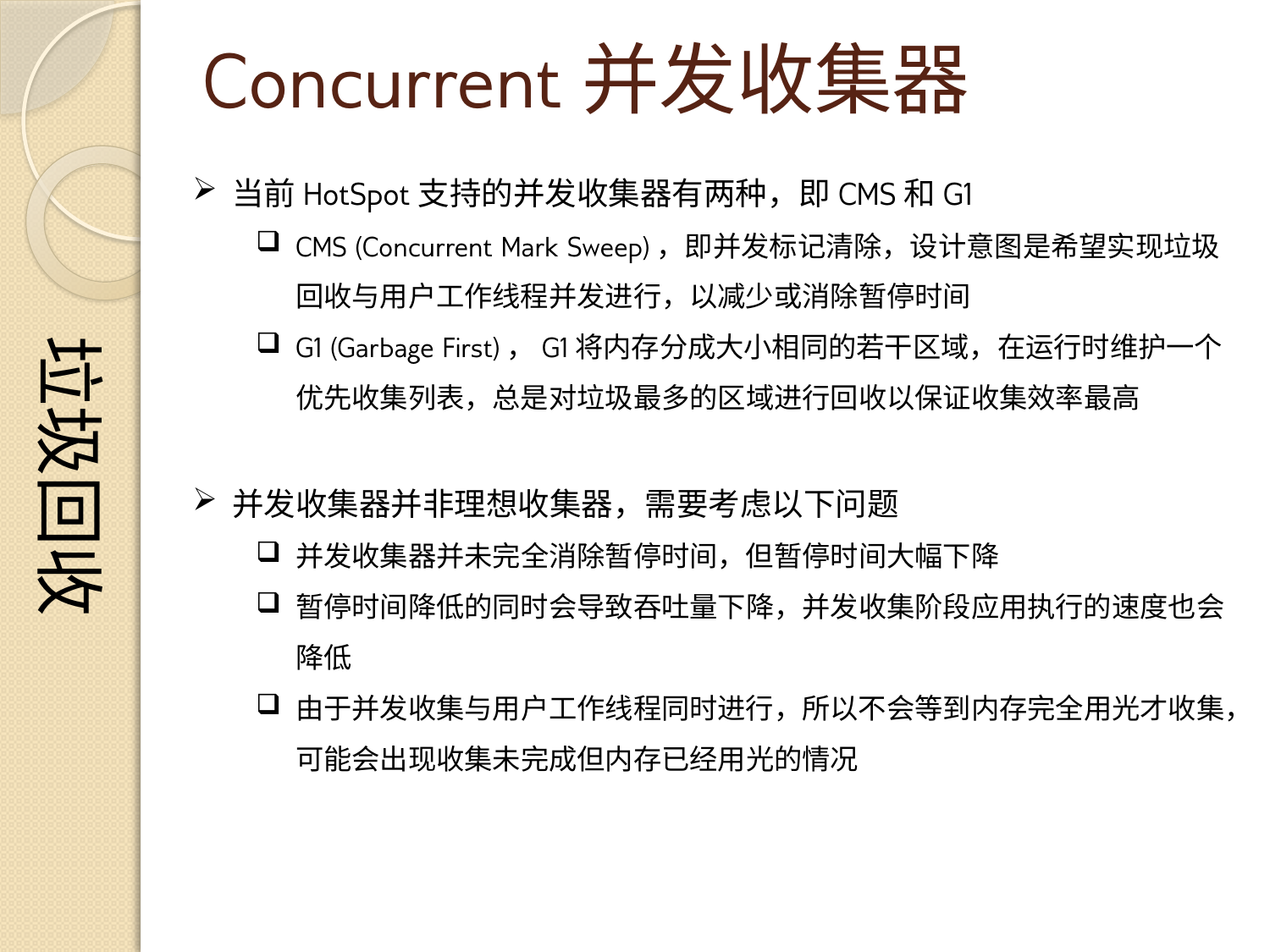

垃圾回收
# Concurrent并发收集器
当前HotSpot支持的并发收集器有两种，即CMS和G1
CMS (Concurrent Mark Sweep)，即并发标记清除，设计意图是希望实现垃圾回收与用户工作线程并发进行，以减少或消除暂停时间
G1 (Garbage First)，G1将内存分成大小相同的若干区域，在运行时维护一个优先收集列表，总是对垃圾最多的区域进行回收以保证收集效率最高

并发收集器并非理想收集器，需要考虑以下问题
并发收集器并未完全消除暂停时间，但暂停时间大幅下降
暂停时间降低的同时会导致吞吐量下降，并发收集阶段应用执行的速度也会降低
由于并发收集与用户工作线程同时进行，所以不会等到内存完全用光才收集，可能会出现收集未完成但内存已经用光的情况